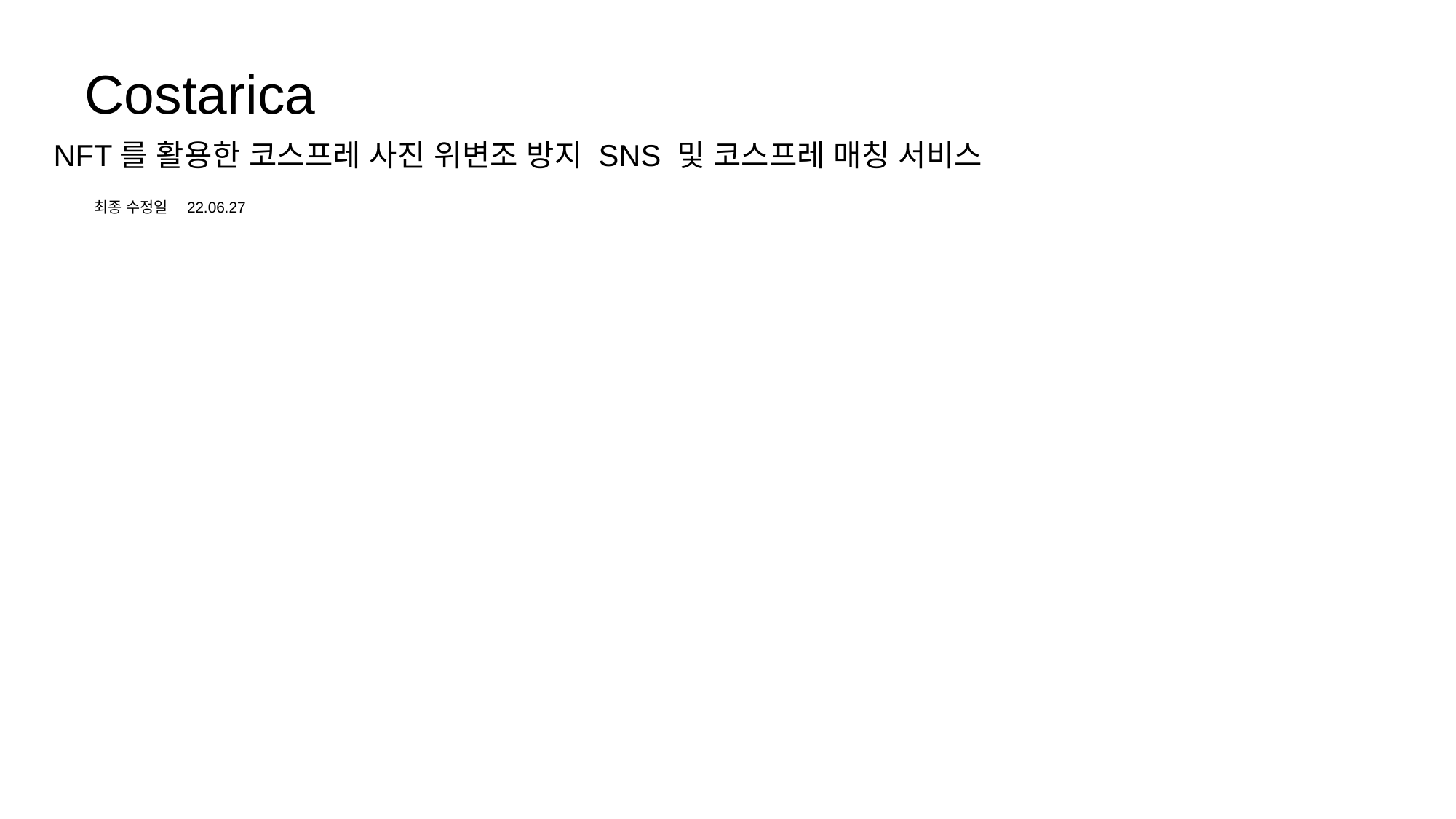

Costarica
NFT를 활용한 코스프레 사진 위변조 방지 SNS 및 코스프레 매칭 서비스
최종 수정일
22.06.27